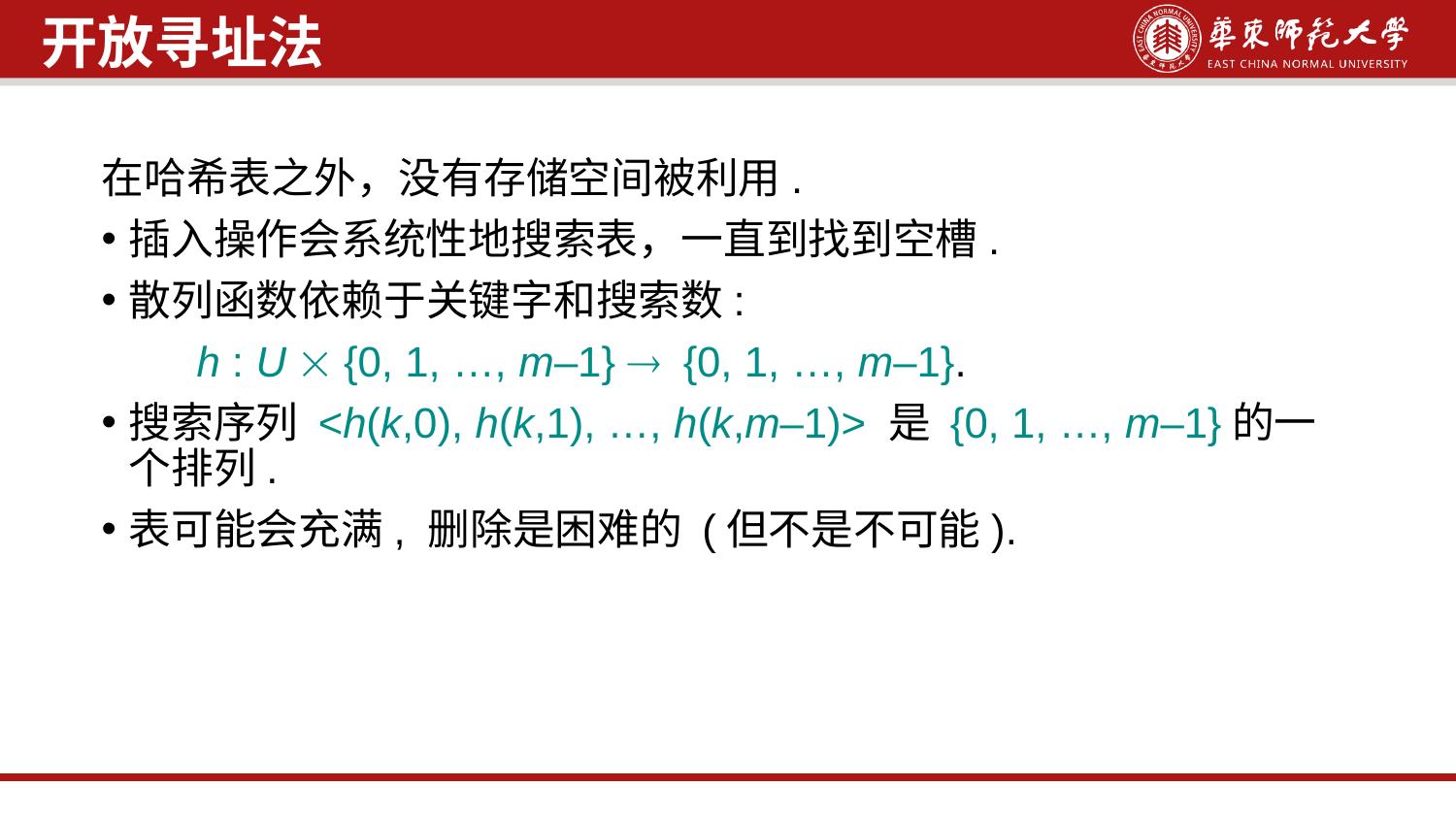

开放寻址法
在哈希表之外，没有存储空间被利用.
插入操作会系统性地搜索表，一直到找到空槽.
散列函数依赖于关键字和搜索数:
        h : U × {0, 1, …, m–1} → {0, 1, …, m–1}.
搜索序列 <h(k,0), h(k,1), …, h(k,m–1)> 是 {0, 1, …, m–1}的一个排列.
表可能会充满, 删除是困难的 (但不是不可能).